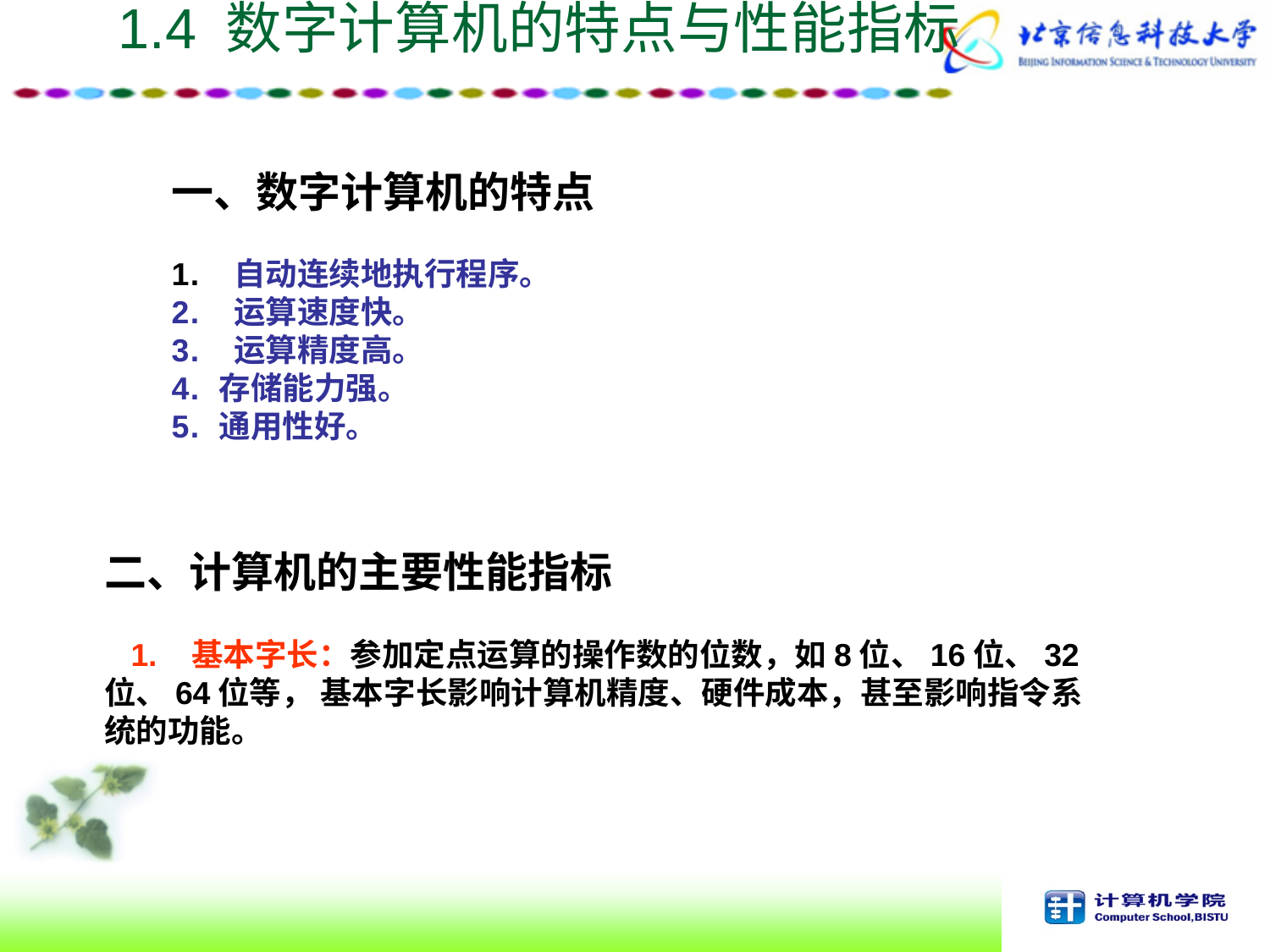

1.4 数字计算机的特点与性能指标
一、数字计算机的特点

 自动连续地执行程序。
 运算速度快。
 运算精度高。
存储能力强。
通用性好。

二、计算机的主要性能指标

   1.   基本字长：参加定点运算的操作数的位数，如8位、16位、32位、64位等， 基本字长影响计算机精度、硬件成本，甚至影响指令系统的功能。